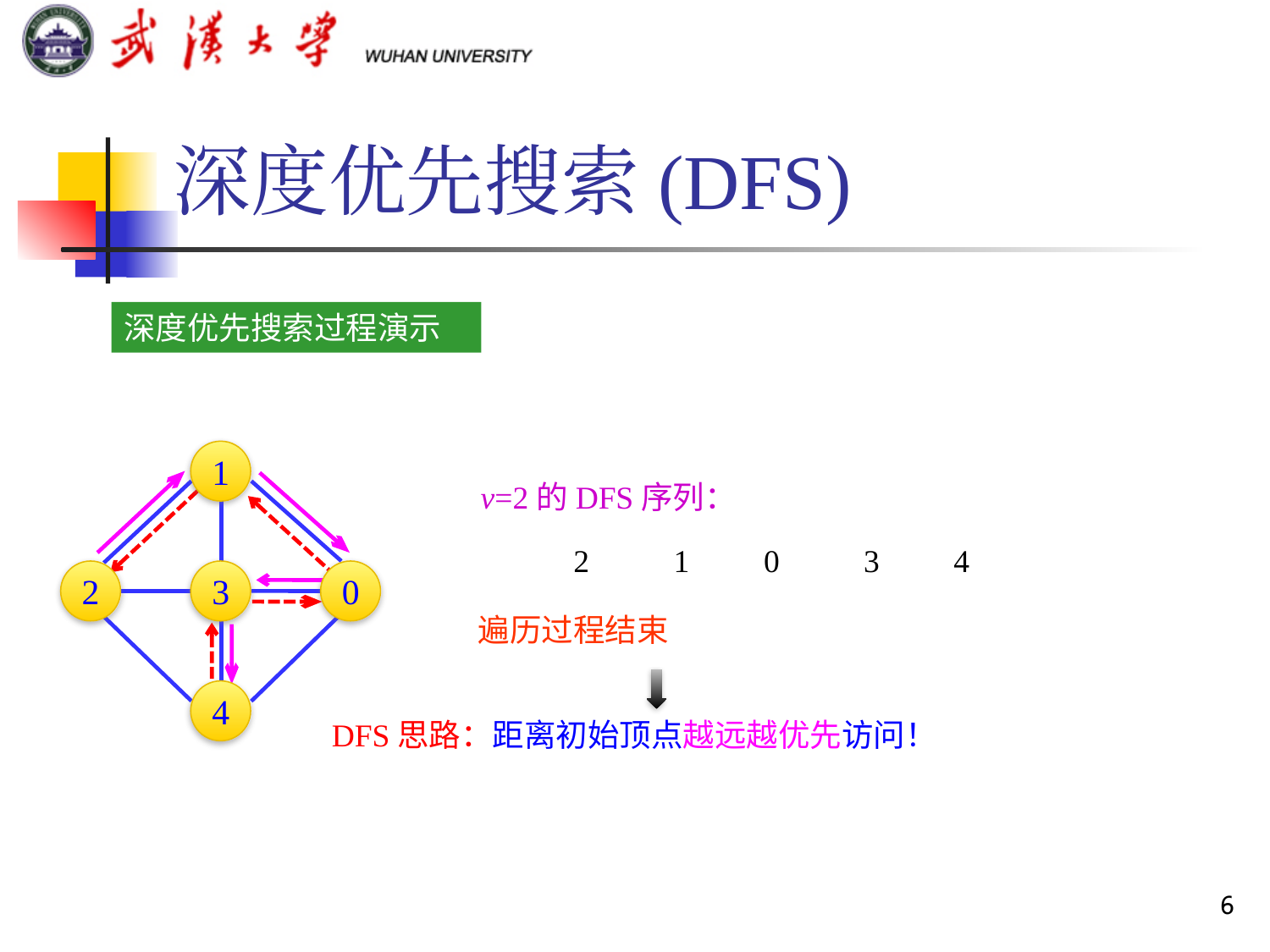

深度优先搜索(DFS)
深度优先搜索过程演示

1
1

v=2的DFS序列：

2
1
0
3
4
2
2
3
3
0
0

遍历过程结束

DFS思路：距离初始顶点越远越优先访问！
4
4
6